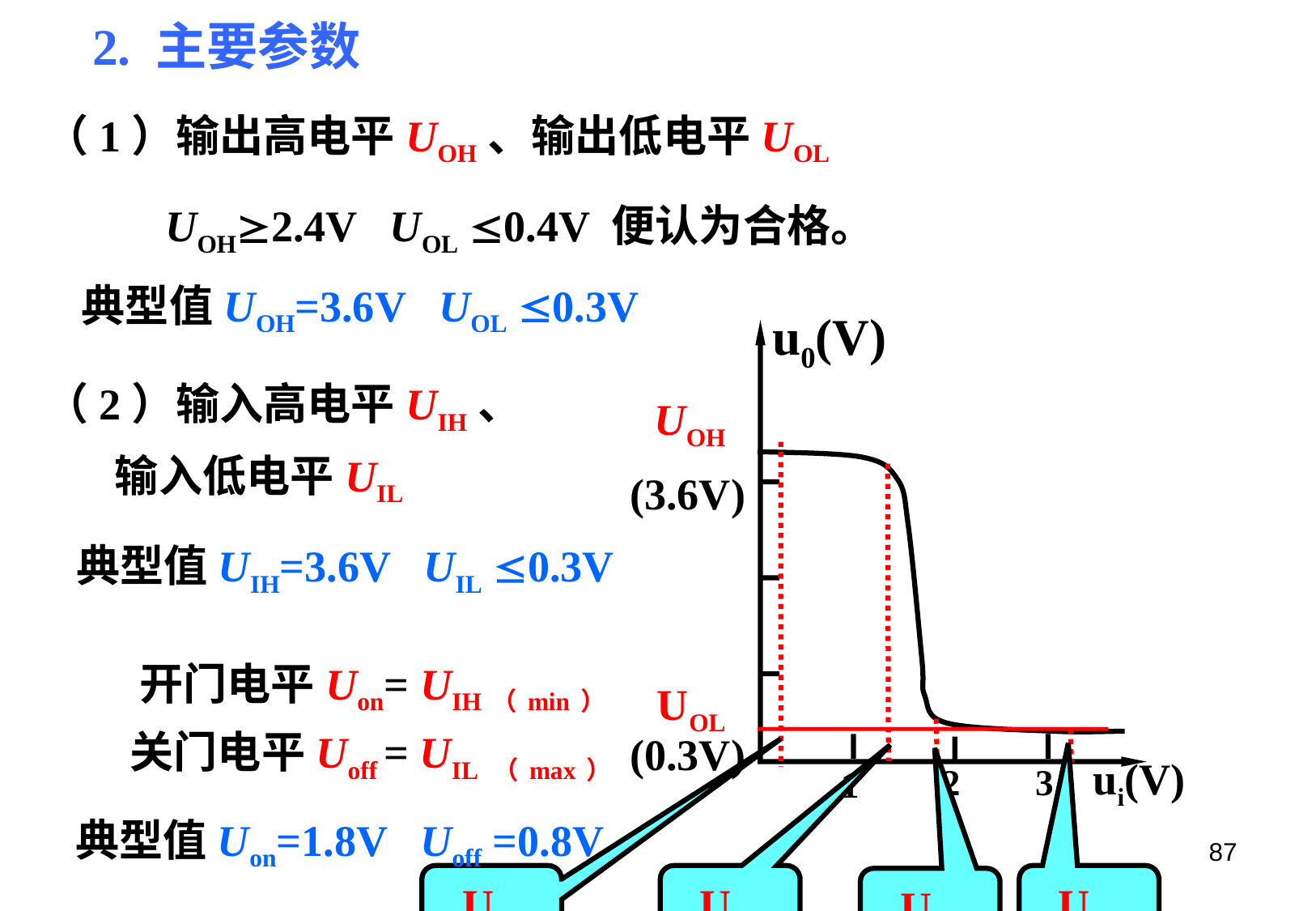

2. 主要参数
（1）输出高电平UOH、输出低电平UOL
 UOH≥2.4V   UOL ≤0.4V 便认为合格。
 典型值UOH=3.6V   UOL ≤0.3V
u0(V)

ui(V)
2
3
1

（2）输入高电平UIH、
UOH
      输入低电平UIL

(3.6V)

 典型值UIH=3.6V   UIL ≤0.3V
 开门电平Uon= UIH（min）
UOL
关门电平Uoff = UIL （max）

(0.3V)

 典型值Uon=1.8V   Uoff =0.8V
87
UIL
Uoff
UIH
Uon